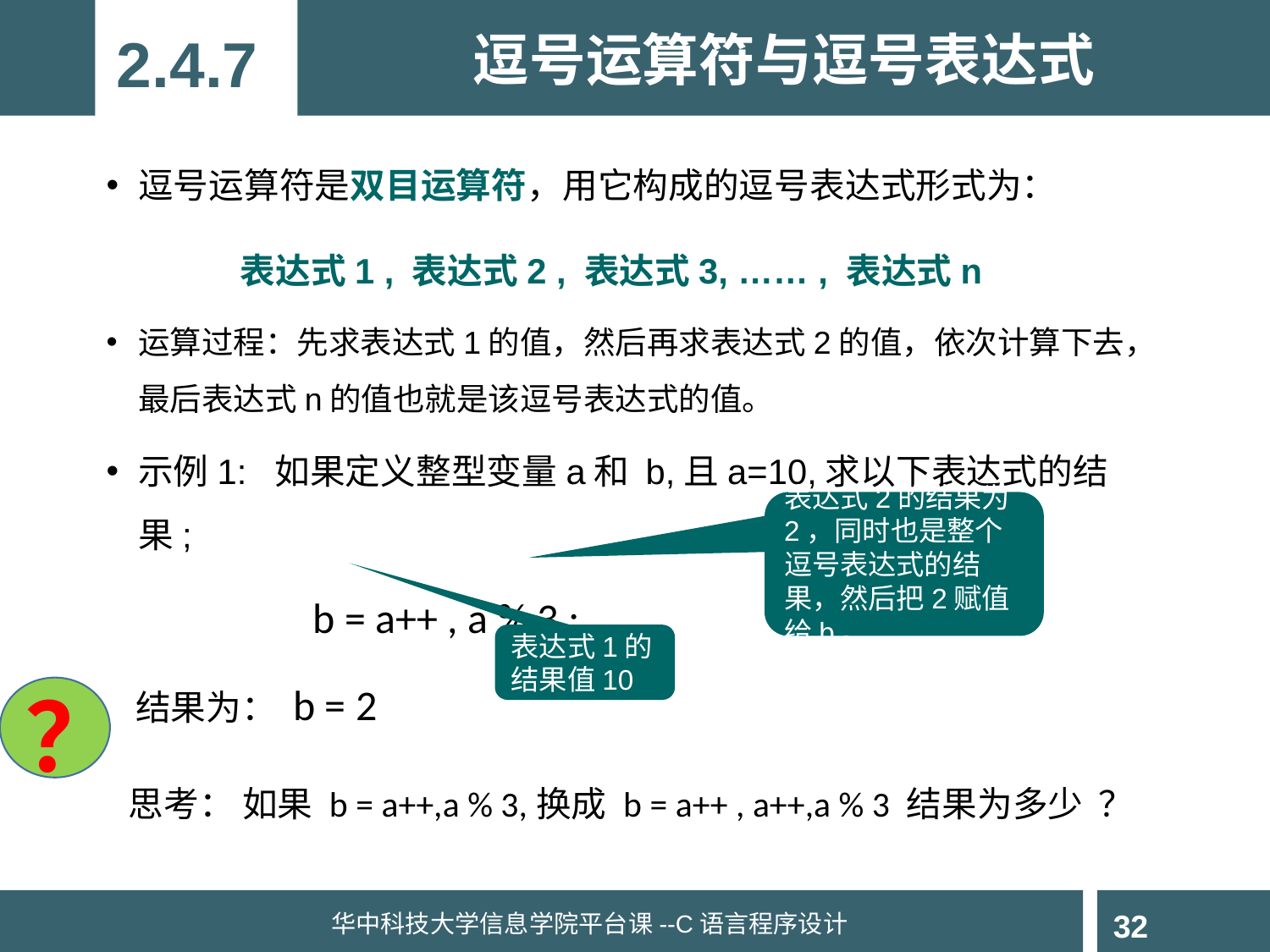

逗号运算符与逗号表达式
2.4.7
逗号运算符是双目运算符，用它构成的逗号表达式形式为：
             表达式1 , 表达式2 , 表达式3, …… , 表达式n
运算过程：先求表达式1的值，然后再求表达式2的值，依次计算下去，最后表达式n的值也就是该逗号表达式的值。
示例1:  如果定义整型变量a和 b,且a=10,求以下表达式的结果;
		     b = a++ , a % 3 ;
  结果为： b = 2
  思考： 如果 b = a++,a % 3,换成 b = a++ , a++,a % 3 结果为多少  ？

表达式2的结果为2，同时也是整个逗号表达式的结果，然后把2赋值给b。
表达式1的结果值10
？